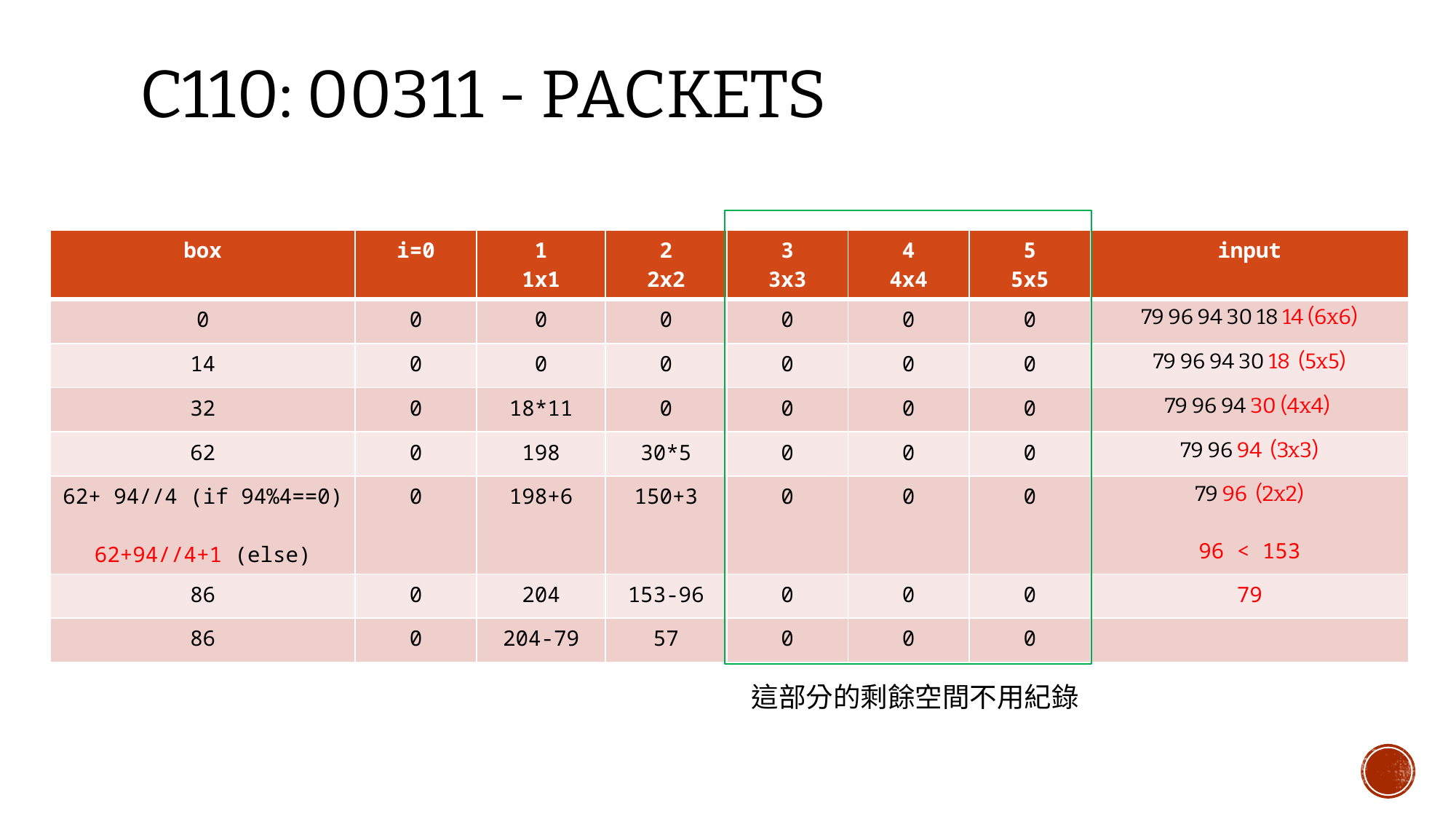

# c110: 00311 - Packets

| box | i=0 | 1 1x1 | 2 2x2 | 3 3x3 | 4 4x4 | 5 5x5 | input |
| --- | --- | --- | --- | --- | --- | --- | --- |
| 0 | 0 | 0 | 0 | 0 | 0 | 0 | 79 96 94 30 18 14 (6x6) |
| 14 | 0 | 0 | 0 | 0 | 0 | 0 | 79 96 94 30 18 (5x5) |
| 32 | 0 | 18\*11 | 0 | 0 | 0 | 0 | 79 96 94 30 (4x4) |
| 62 | 0 | 198 | 30\*5 | 0 | 0 | 0 | 79 96 94 (3x3) |
| 62+ 94//4 (if 94%4==0) 62+94//4+1 (else) | 0 | 198+6 | 150+3 | 0 | 0 | 0 | 79 96 (2x2) 96 < 153 |
| 86 | 0 | 204 | 153-96 | 0 | 0 | 0 | 79 |
| 86 | 0 | 204-79 | 57 | 0 | 0 | 0 |  |
這部分的剩餘空間不用紀錄